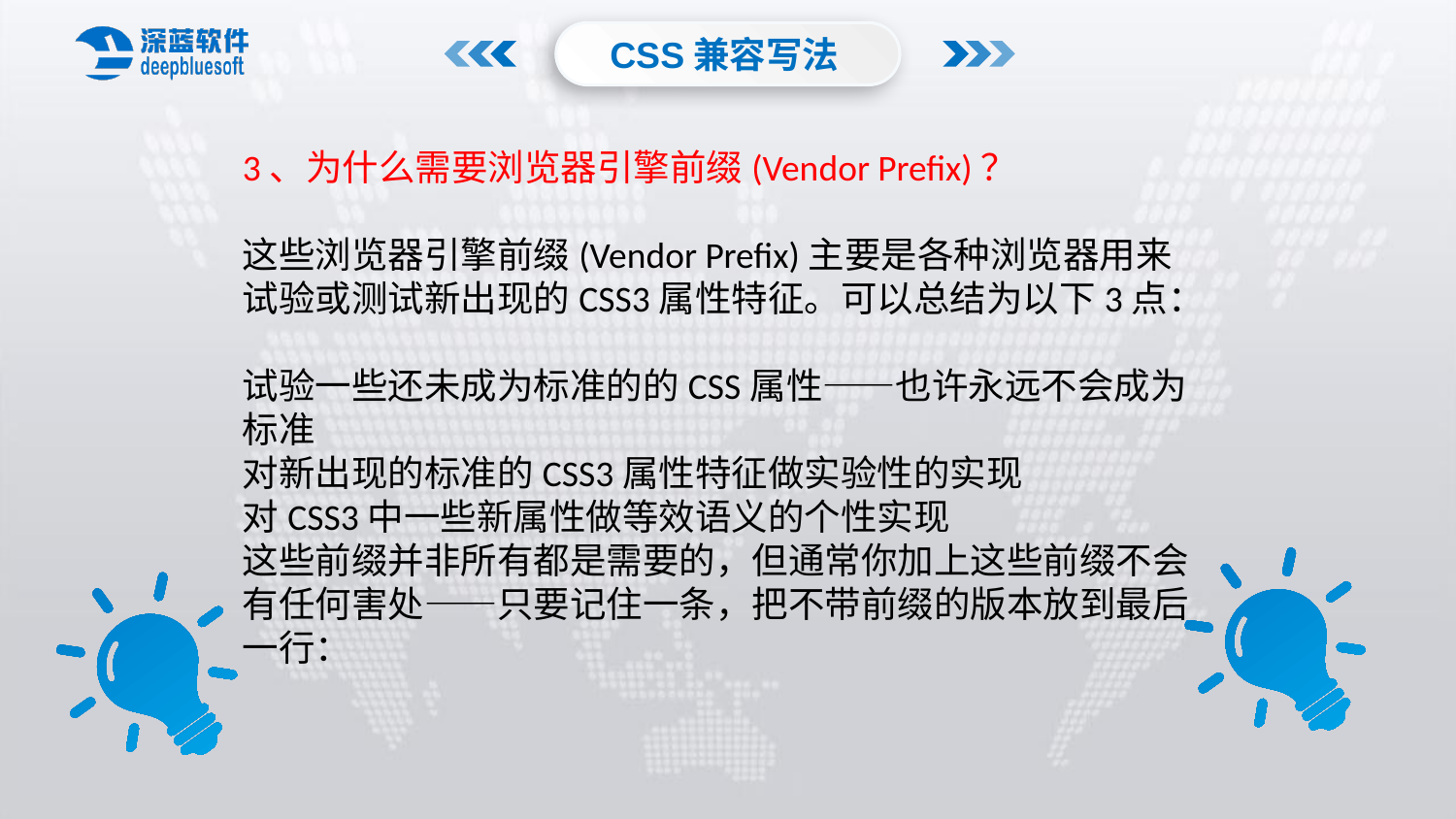

CSS兼容写法

3、为什么需要浏览器引擎前缀(Vendor Prefix)？

这些浏览器引擎前缀(Vendor Prefix)主要是各种浏览器用来试验或测试新出现的CSS3属性特征。可以总结为以下3点：

试验一些还未成为标准的的CSS属性——也许永远不会成为标准
对新出现的标准的CSS3属性特征做实验性的实现
对CSS3中一些新属性做等效语义的个性实现
这些前缀并非所有都是需要的，但通常你加上这些前缀不会有任何害处——只要记住一条，把不带前缀的版本放到最后一行：